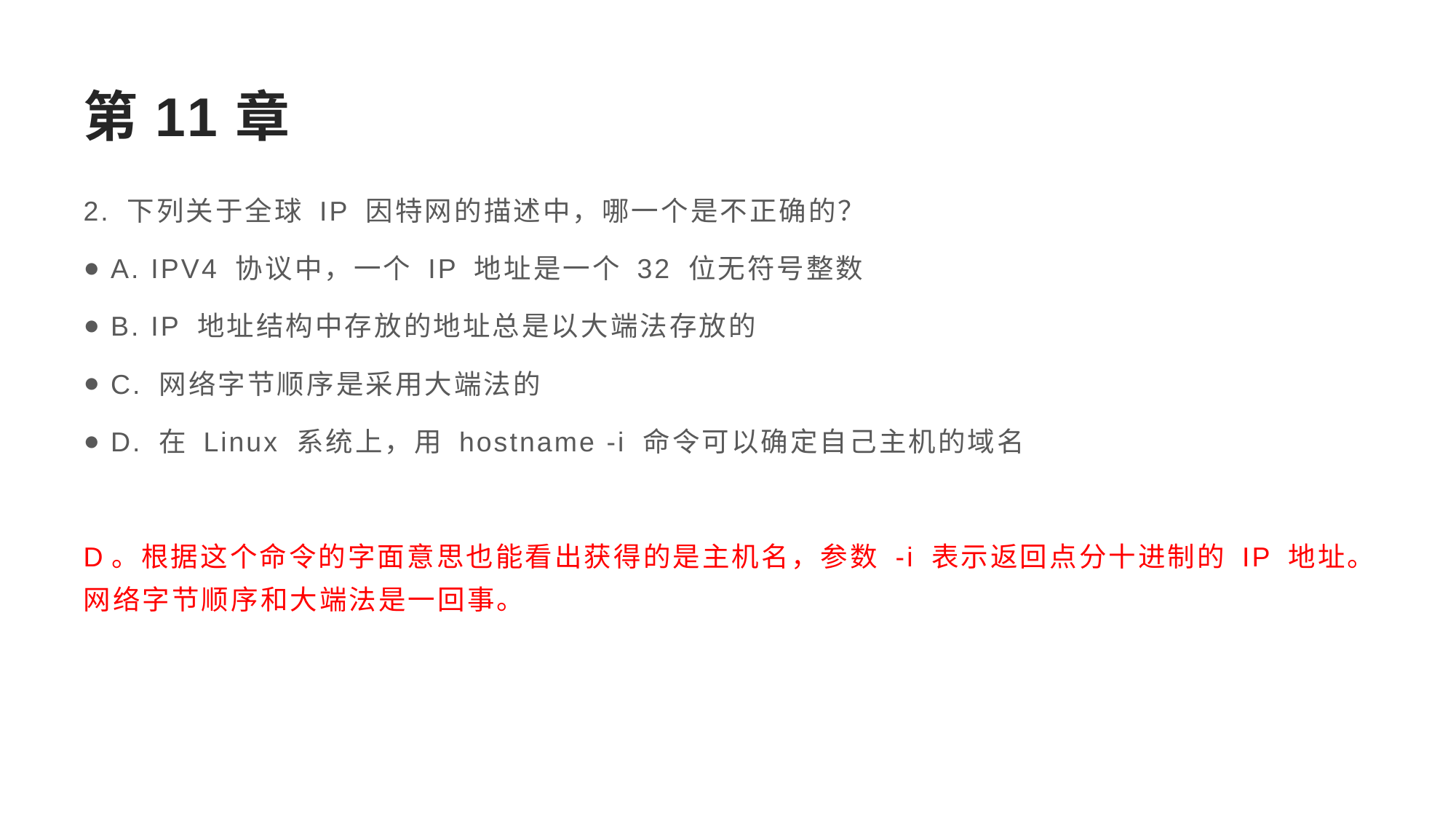

# 第11章
2. 下列关于全球 IP 因特网的描述中，哪一个是不正确的？
A. IPV4 协议中，一个 IP 地址是一个 32 位无符号整数
B. IP 地址结构中存放的地址总是以大端法存放的
C. 网络字节顺序是采用大端法的
D. 在 Linux 系统上，用 hostname -i 命令可以确定自己主机的域名

D。根据这个命令的字面意思也能看出获得的是主机名，参数 -i 表示返回点分十进制的 IP 地址。网络字节顺序和大端法是一回事。